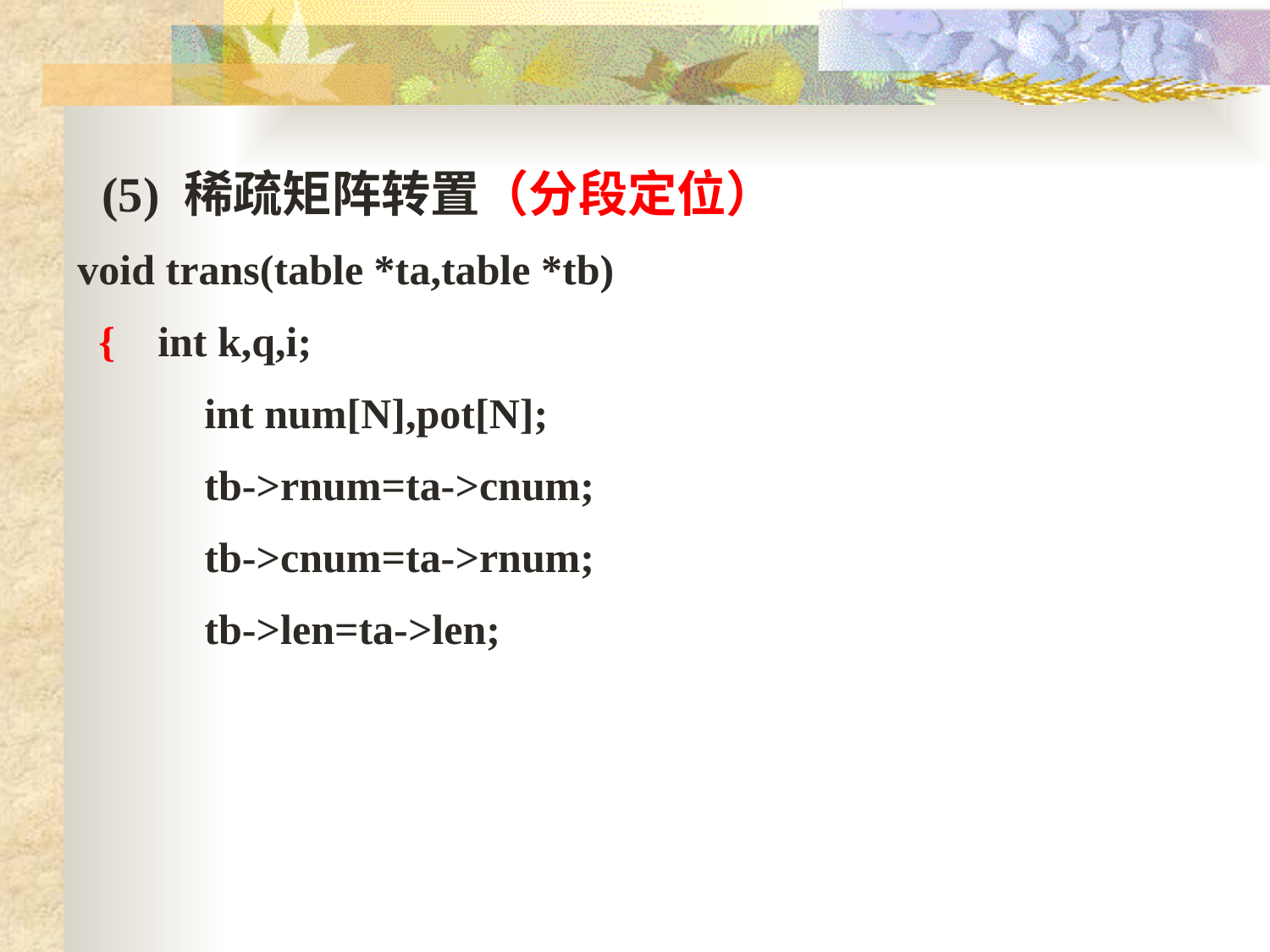

(5) 稀疏矩阵转置（分段定位）
void trans(table *ta,table *tb)
  {    int k,q,i;
	int num[N],pot[N];
       	tb->rnum=ta->cnum;
	tb->cnum=ta->rnum;
	tb->len=ta->len;